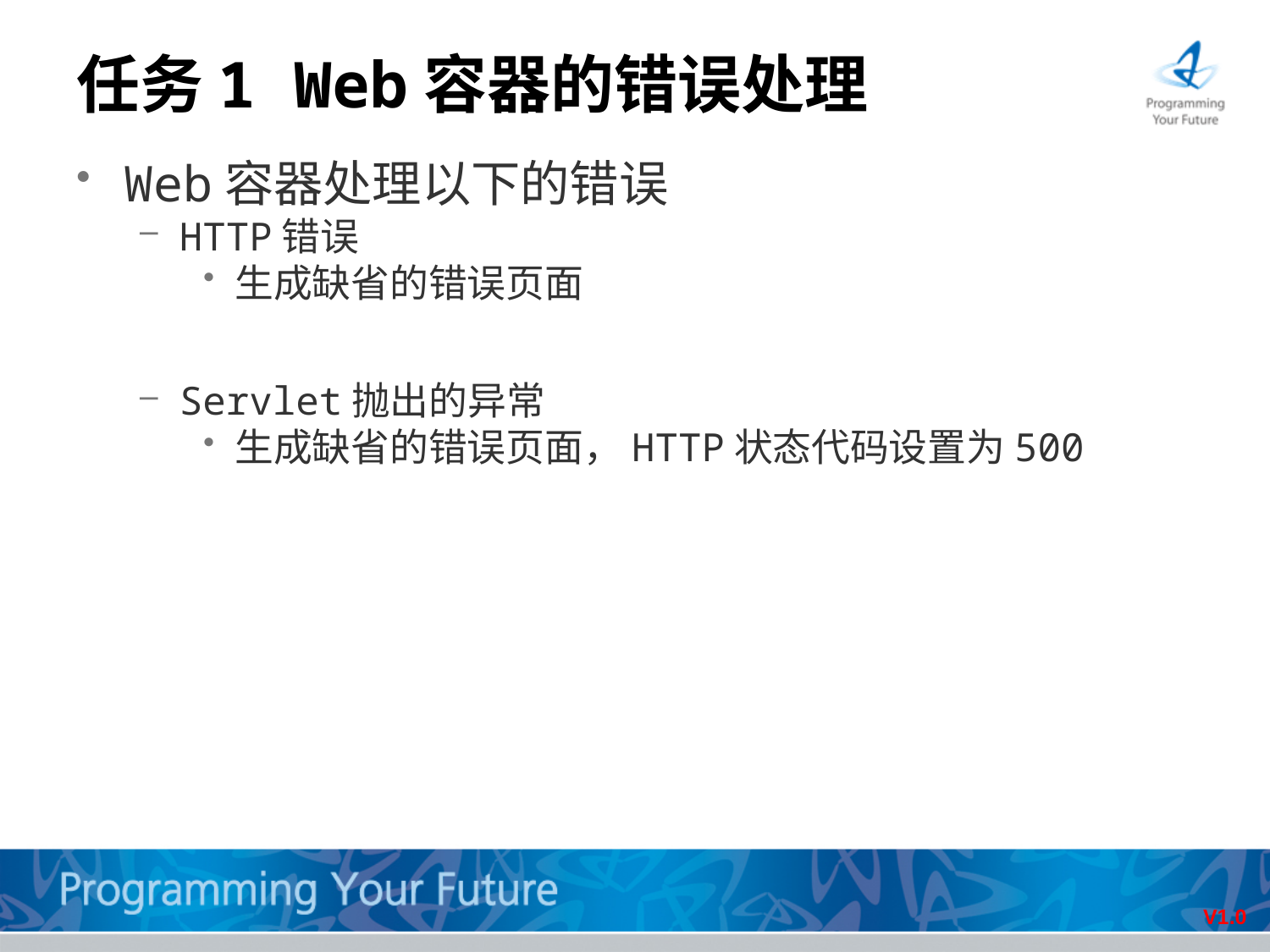

# 任务1 Web容器的错误处理
Web容器处理以下的错误
HTTP错误
生成缺省的错误页面

Servlet抛出的异常
生成缺省的错误页面，HTTP状态代码设置为500